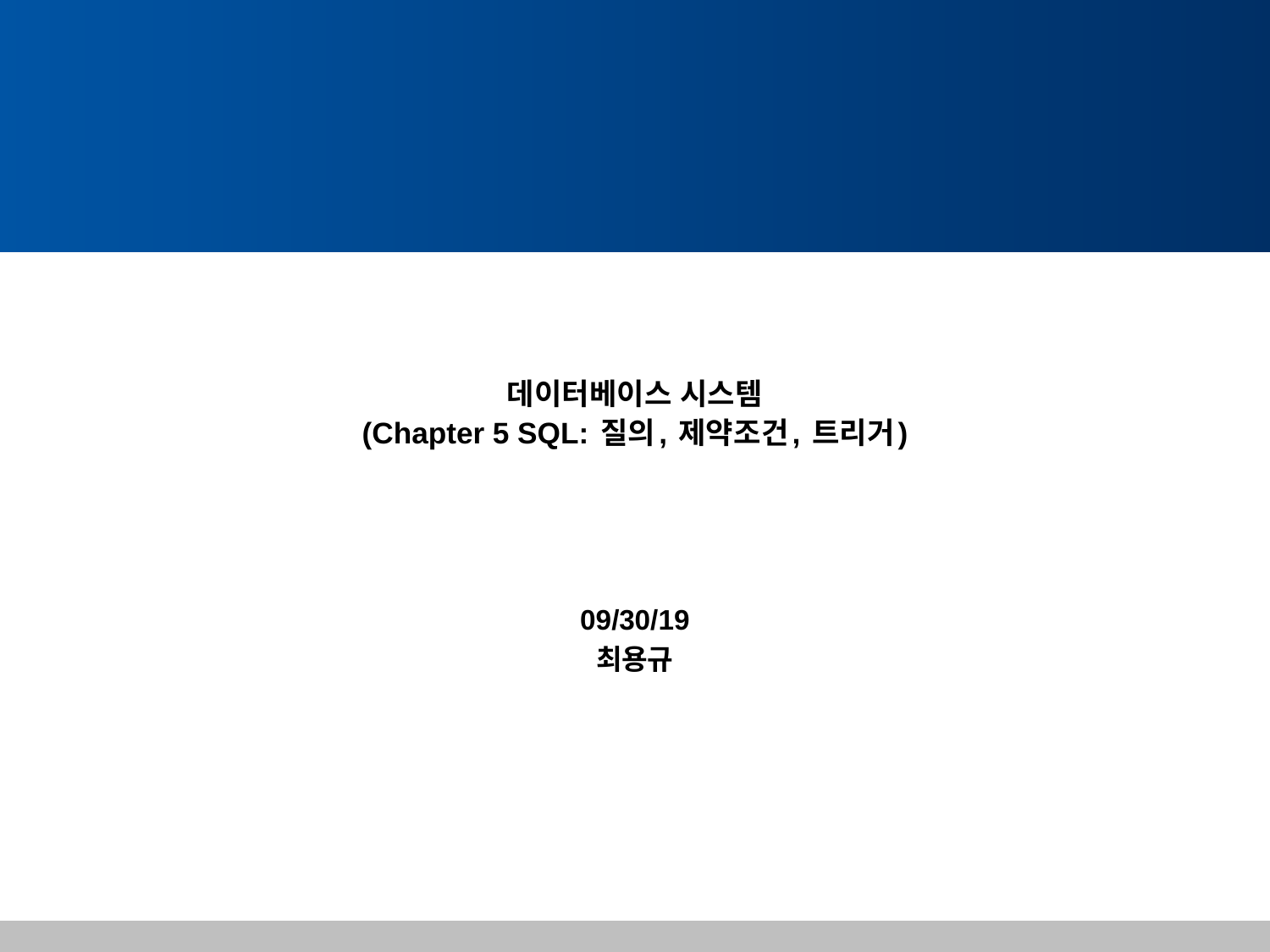

# 데이터베이스 시스템 (Chapter 5 SQL: 질의, 제약조건, 트리거)
09/30/19
최용규